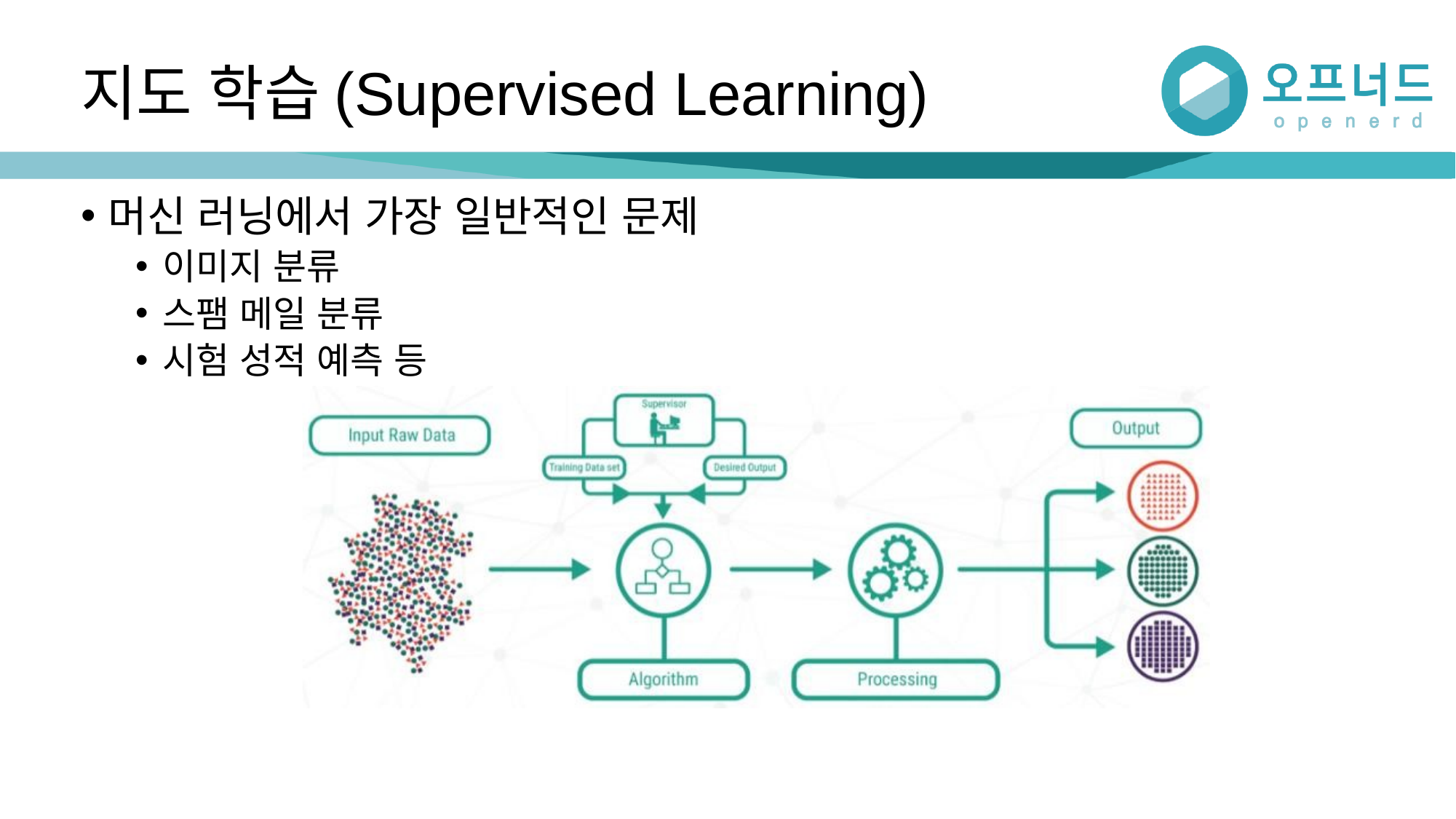

# 지도 학습(Supervised Learning)
머신 러닝에서 가장 일반적인 문제
이미지 분류
스팸 메일 분류
시험 성적 예측 등